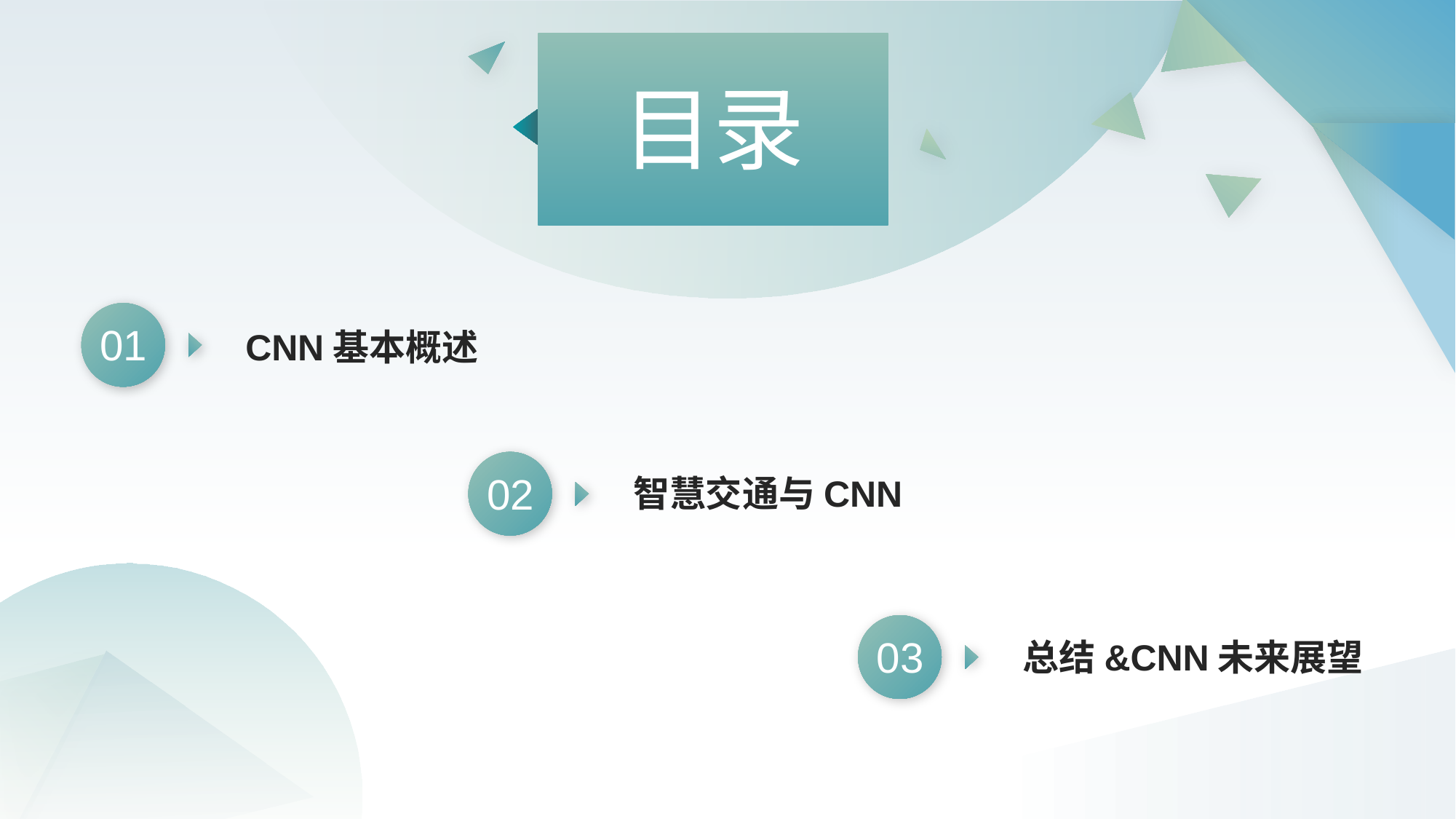

目录

01

CNN基本概述

02

智慧交通与CNN

03

总结&CNN未来展望